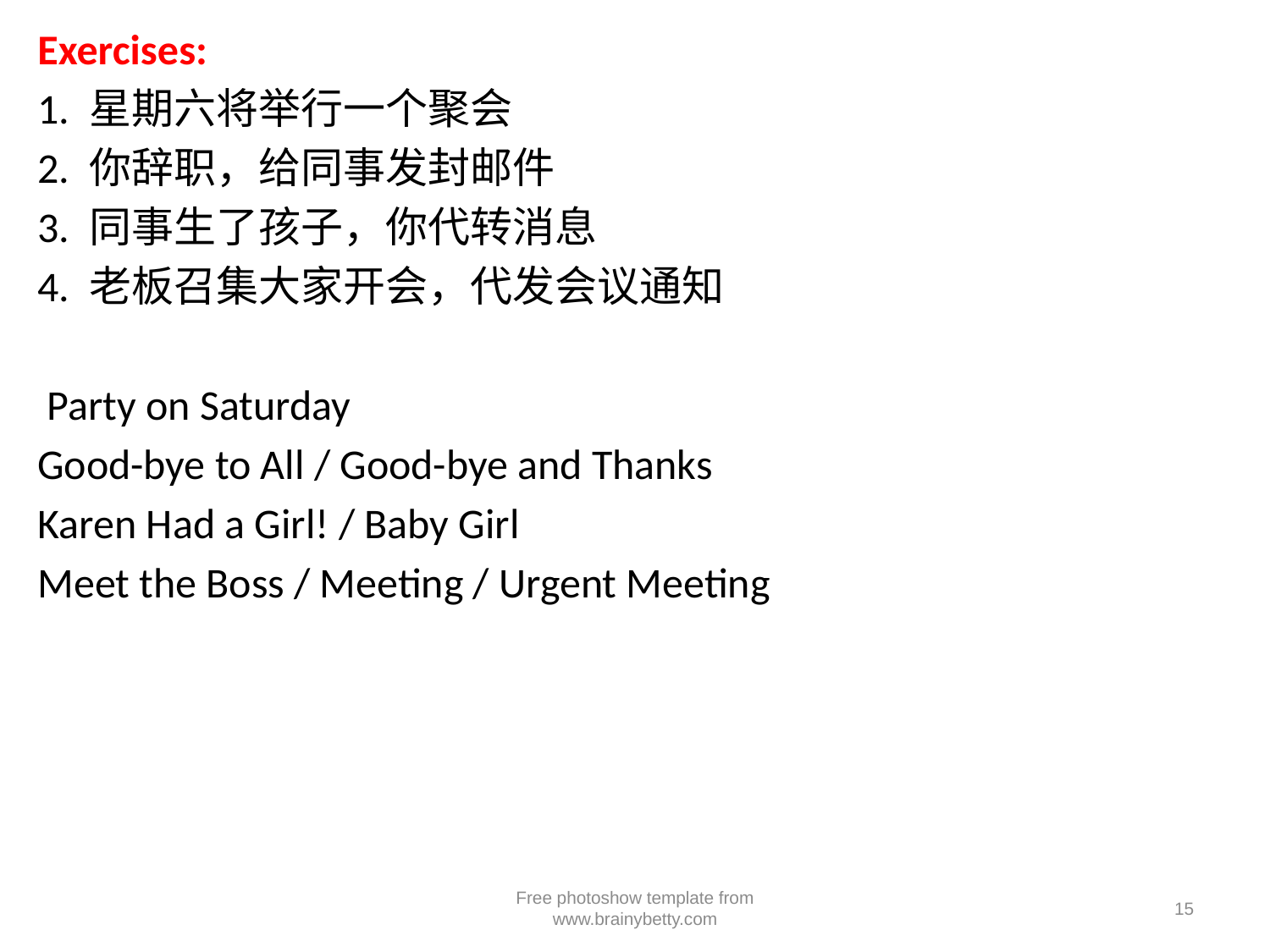

Exercises:
1. 星期六将举行一个聚会
2. 你辞职，给同事发封邮件
3. 同事生了孩子，你代转消息
4. 老板召集大家开会，代发会议通知

 Party on Saturday
Good-bye to All / Good-bye and Thanks
Karen Had a Girl! / Baby Girl
Meet the Boss / Meeting / Urgent Meeting

Free photoshow template from www.brainybetty.com
15